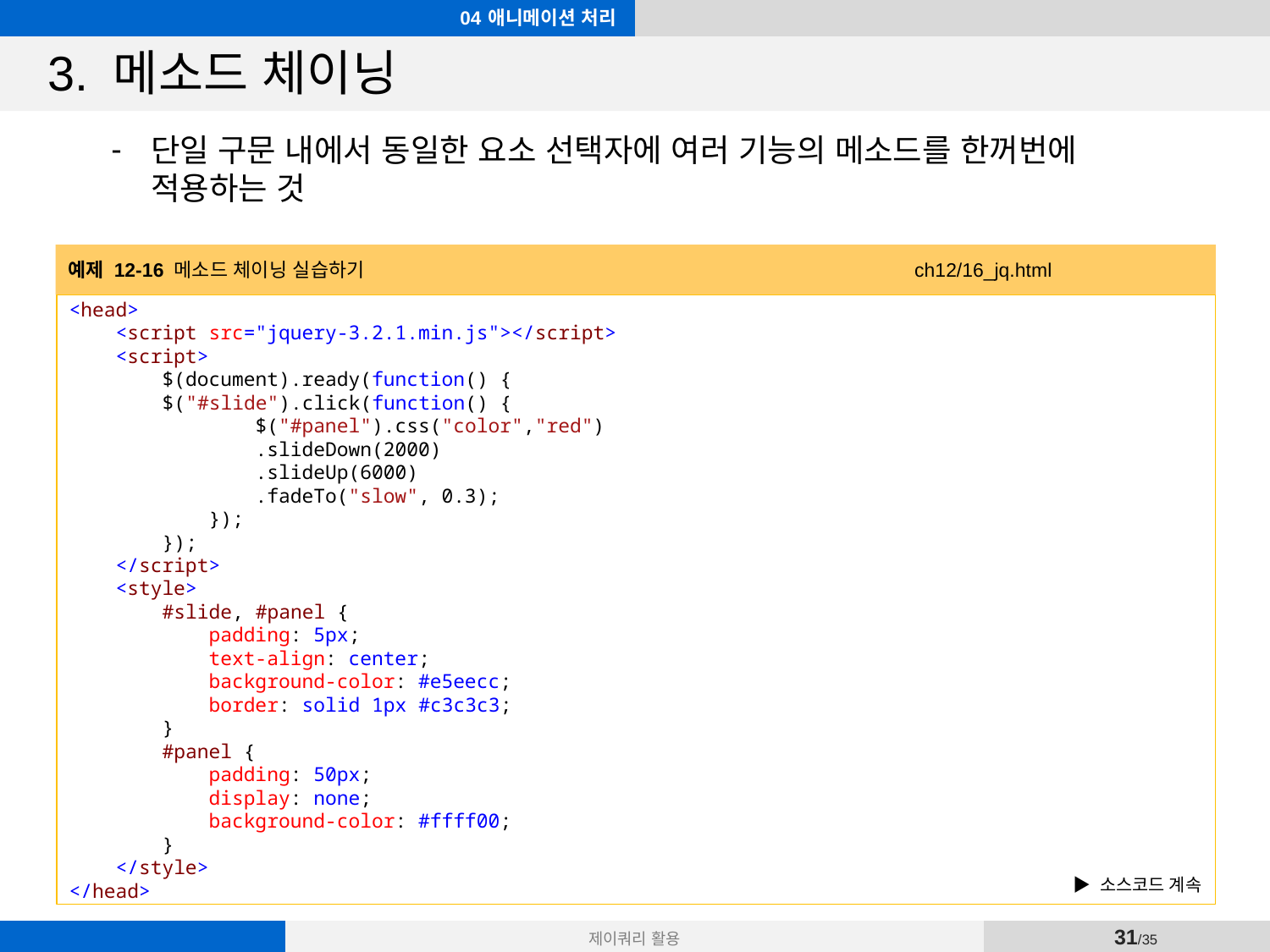

04 애니메이션 처리
# 3. 메소드 체이닝
단일 구문 내에서 동일한 요소 선택자에 여러 기능의 메소드를 한꺼번에 적용하는 것
예제 12-16 메소드 체이닝 실습하기                                                                                                   ch12/16_jq.html
<head>
    <script src="jquery-3.2.1.min.js"></script>
    <script>
        $(document).ready(function() {
        $("#slide").click(function() {
                $("#panel").css("color","red")
                .slideDown(2000)
                .slideUp(6000)
                .fadeTo("slow", 0.3);
            });
        });
    </script>
    <style>
        #slide, #panel {
            padding: 5px;
            text-align: center;
            background-color: #e5eecc;
            border: solid 1px #c3c3c3;
        }
        #panel {
            padding: 50px;
            display: none;
            background-color: #ffff00;
        }
    </style>
</head>
▶ 소스코드 계속